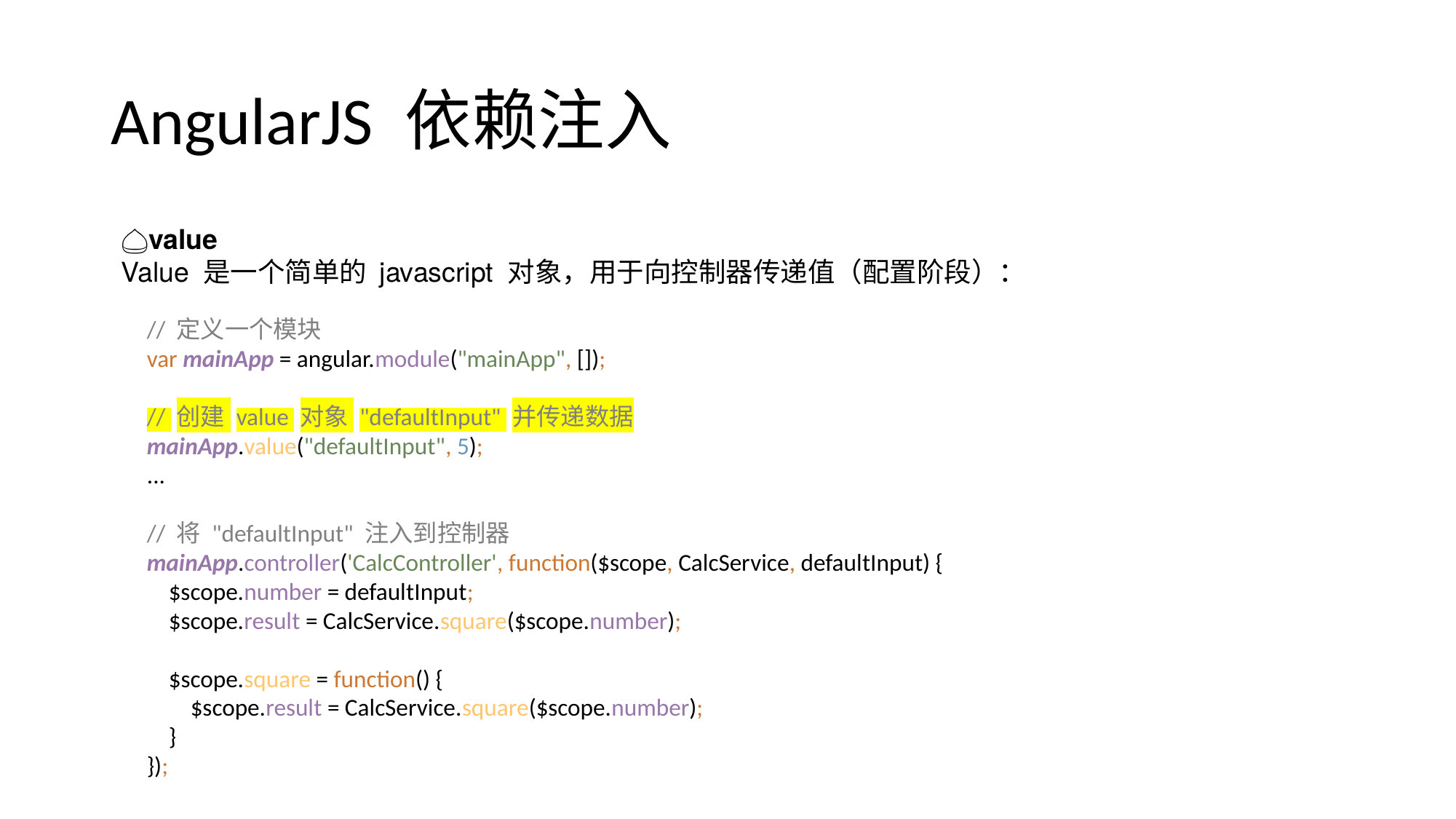

# AngularJS 依赖注入
🌰value
Value 是一个简单的 javascript 对象，用于向控制器传递值（配置阶段）：
// 定义一个模块
var mainApp = angular.module("mainApp", []);
// 创建 value 对象 "defaultInput" 并传递数据
mainApp.value("defaultInput", 5);
...
// 将 "defaultInput" 注入到控制器
mainApp.controller('CalcController', function($scope, CalcService, defaultInput) {
    $scope.number = defaultInput;
    $scope.result = CalcService.square($scope.number);
    $scope.square = function() {
        $scope.result = CalcService.square($scope.number);
    }
});